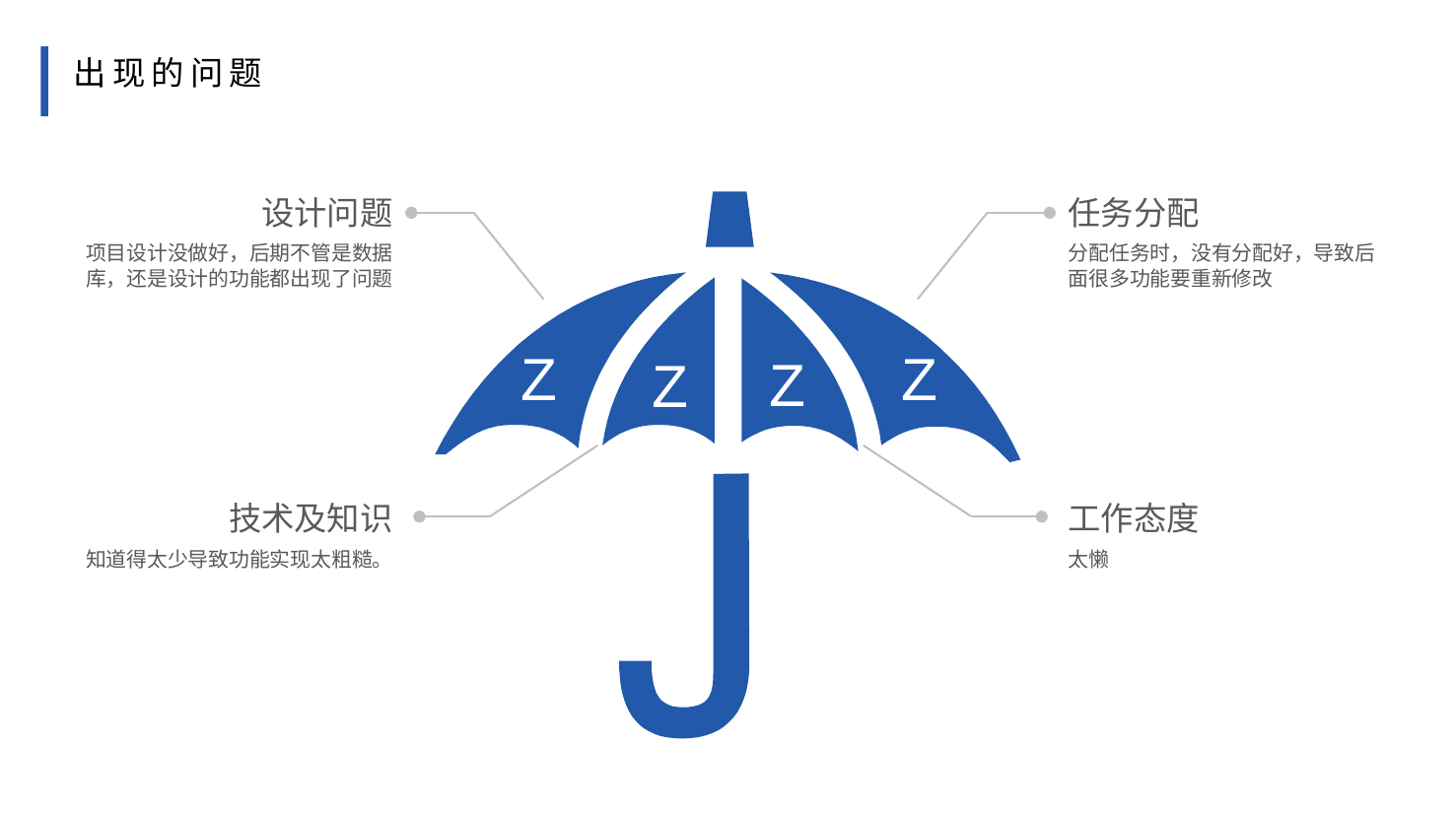

出现的问题
设计问题
项目设计没做好，后期不管是数据库，还是设计的功能都出现了问题
任务分配
分配任务时，没有分配好，导致后面很多功能要重新修改

Z
Z
Z
Z
技术及知识
知道得太少导致功能实现太粗糙。
工作态度
太懒